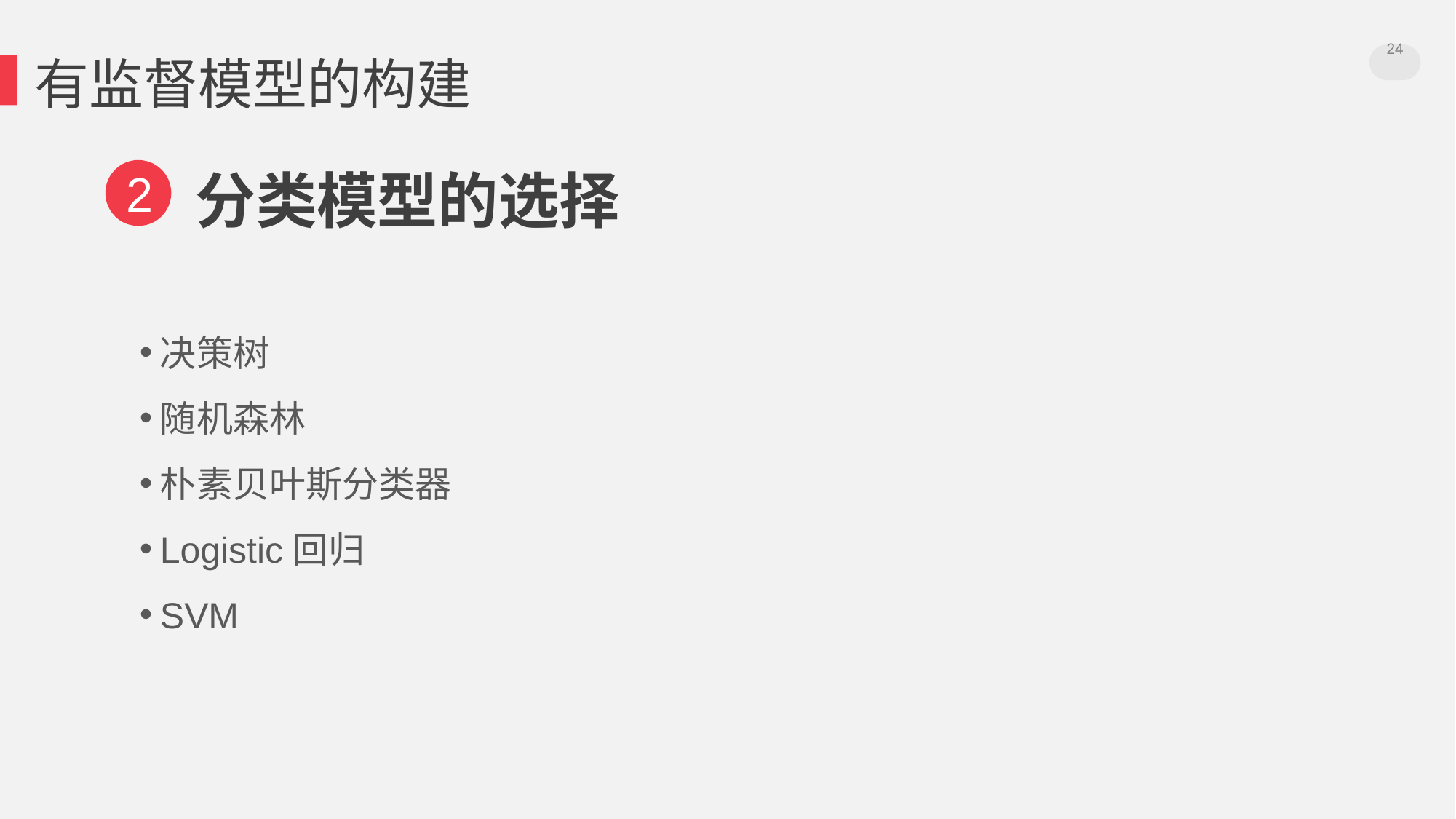

24
有监督模型的构建

2
分类模型的选择
决策树
随机森林
朴素贝叶斯分类器
Logistic回归
SVM